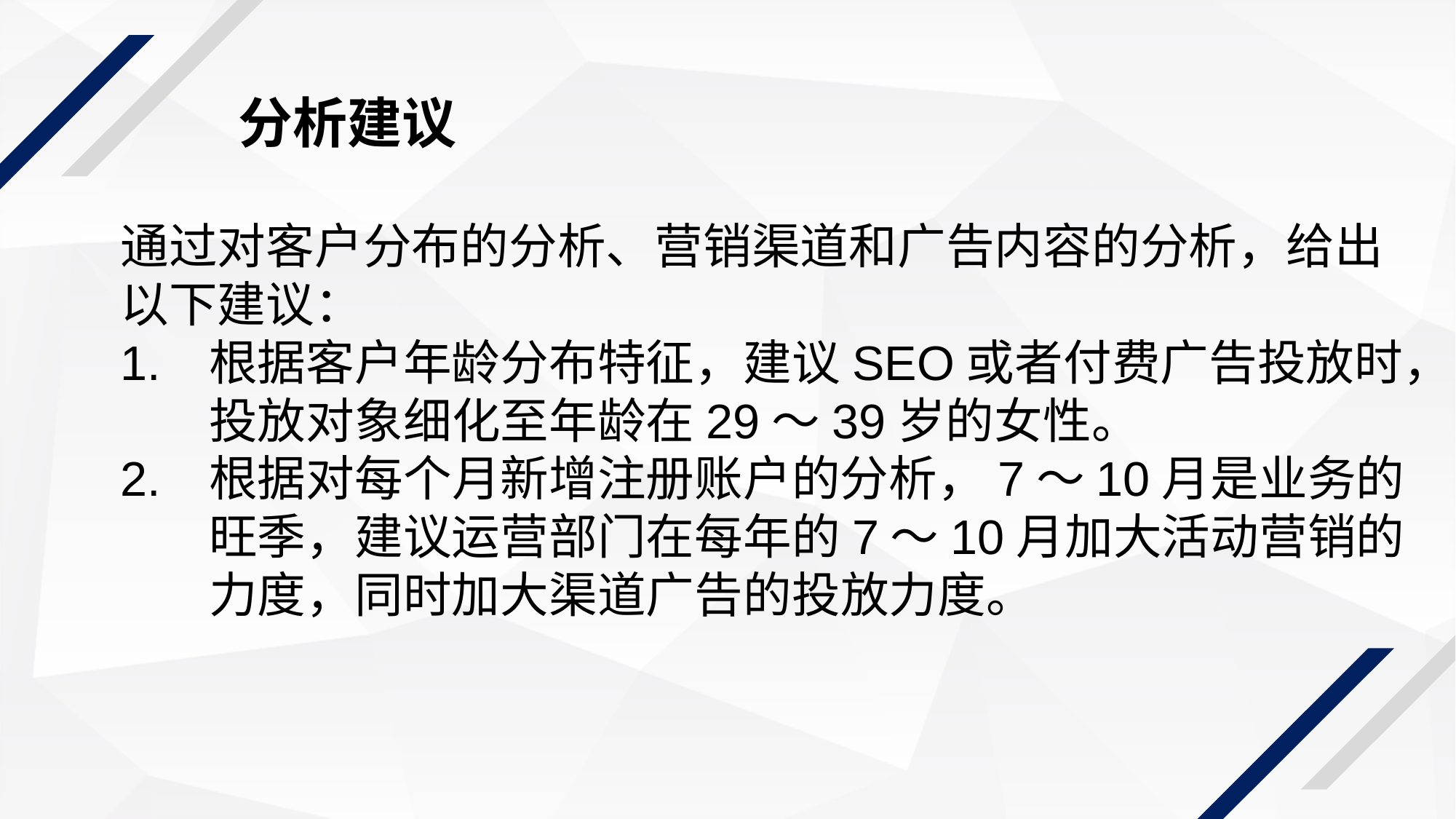

分析建议
通过对客户分布的分析、营销渠道和广告内容的分析，给出以下建议：
根据客户年龄分布特征，建议SEO或者付费广告投放时，投放对象细化至年龄在29～39岁的女性。
根据对每个月新增注册账户的分析，7～10月是业务的旺季，建议运营部门在每年的7～10月加大活动营销的力度，同时加大渠道广告的投放力度。